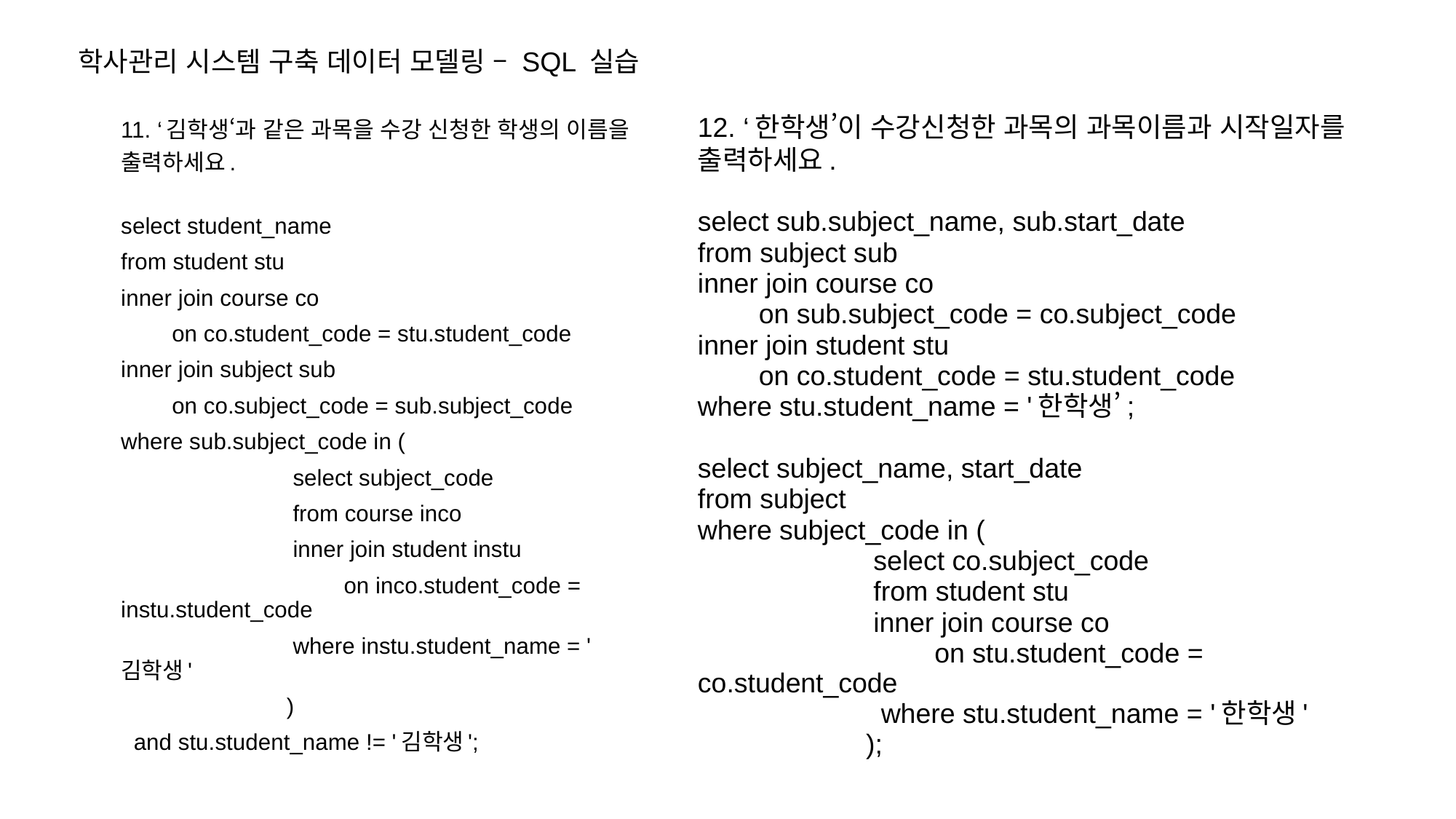

학사관리 시스템 구축 데이터 모델링 – SQL 실습
11. ‘김학생‘과 같은 과목을 수강 신청한 학생의 이름을 출력하세요.
select student_name
from student stu
inner join course co
        on co.student_code = stu.student_code
inner join subject sub
        on co.subject_code = sub.subject_code
where sub.subject_code in (
                           select subject_code
                           from course inco
                           inner join student instu
                                   on inco.student_code = instu.student_code
                           where instu.student_name = '김학생'
                          )
  and stu.student_name != '김학생';
12. ‘한학생’이 수강신청한 과목의 과목이름과 시작일자를 출력하세요.

select sub.subject_name, sub.start_date
from subject sub
inner join course co
        on sub.subject_code = co.subject_code
inner join student stu
        on co.student_code = stu.student_code
where stu.student_name = '한학생’;

select subject_name, start_date
from subject
where subject_code in (
                       select co.subject_code
                       from student stu
                       inner join course co
                               on stu.student_code = co.student_code
                        where stu.student_name = '한학생'
                      );